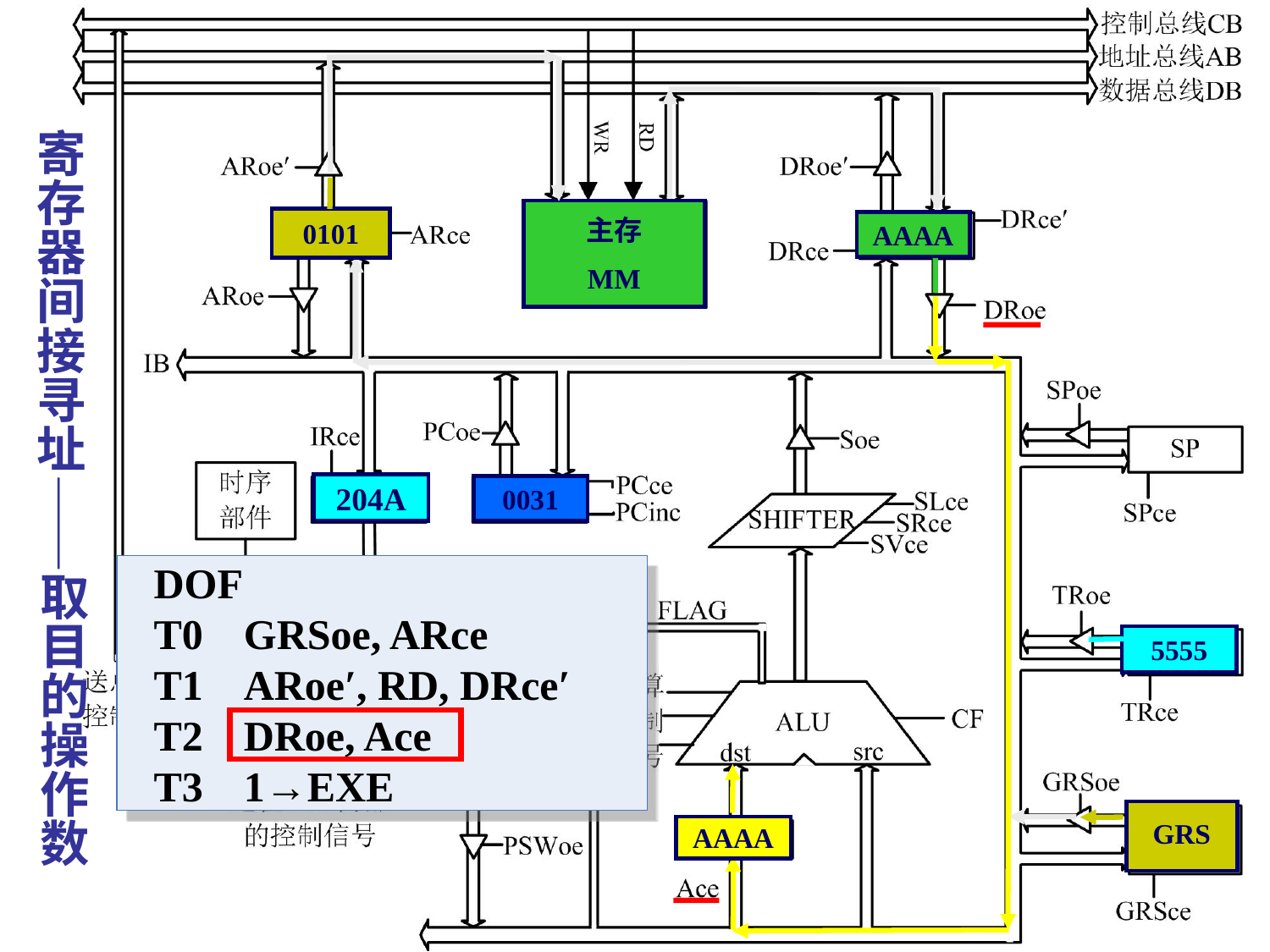

# 寄存器间接寻址——取目的操作数

主存
MM
0101
AAAA

204A
0031
DOF
T0	GRSoe, ARce
T1	ARoe′, RD, DRce′
T2	DRoe, Ace
T3	1→EXE
5555

GRS
AAAA

21